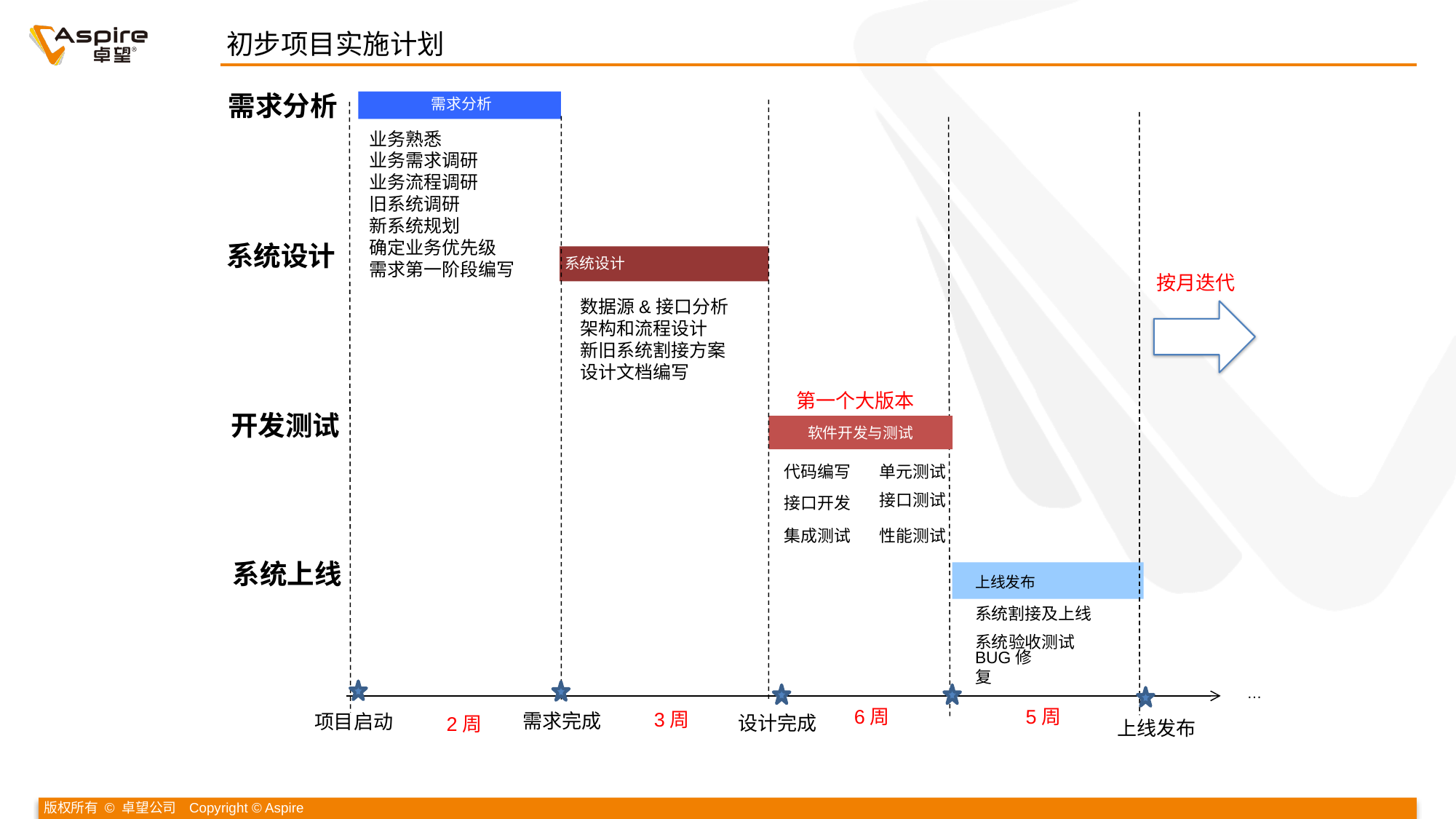

初步项目实施计划
需求分析

需求分析

业务熟悉
业务需求调研
业务流程调研
旧系统调研
新系统规划
确定业务优先级
需求第一阶段编写
系统设计

系统设计
按月迭代
数据源&接口分析
架构和流程设计
新旧系统割接方案
设计文档编写

第一个大版本
开发测试
软件开发与测试
代码编写
单元测试
接口开发
接口测试
集成测试
性能测试
系统上线

上线发布
系统割接及上线
系统验收测试
BUG修复

…

6周
5周
3周
项目启动
需求完成
设计完成
2周

上线发布